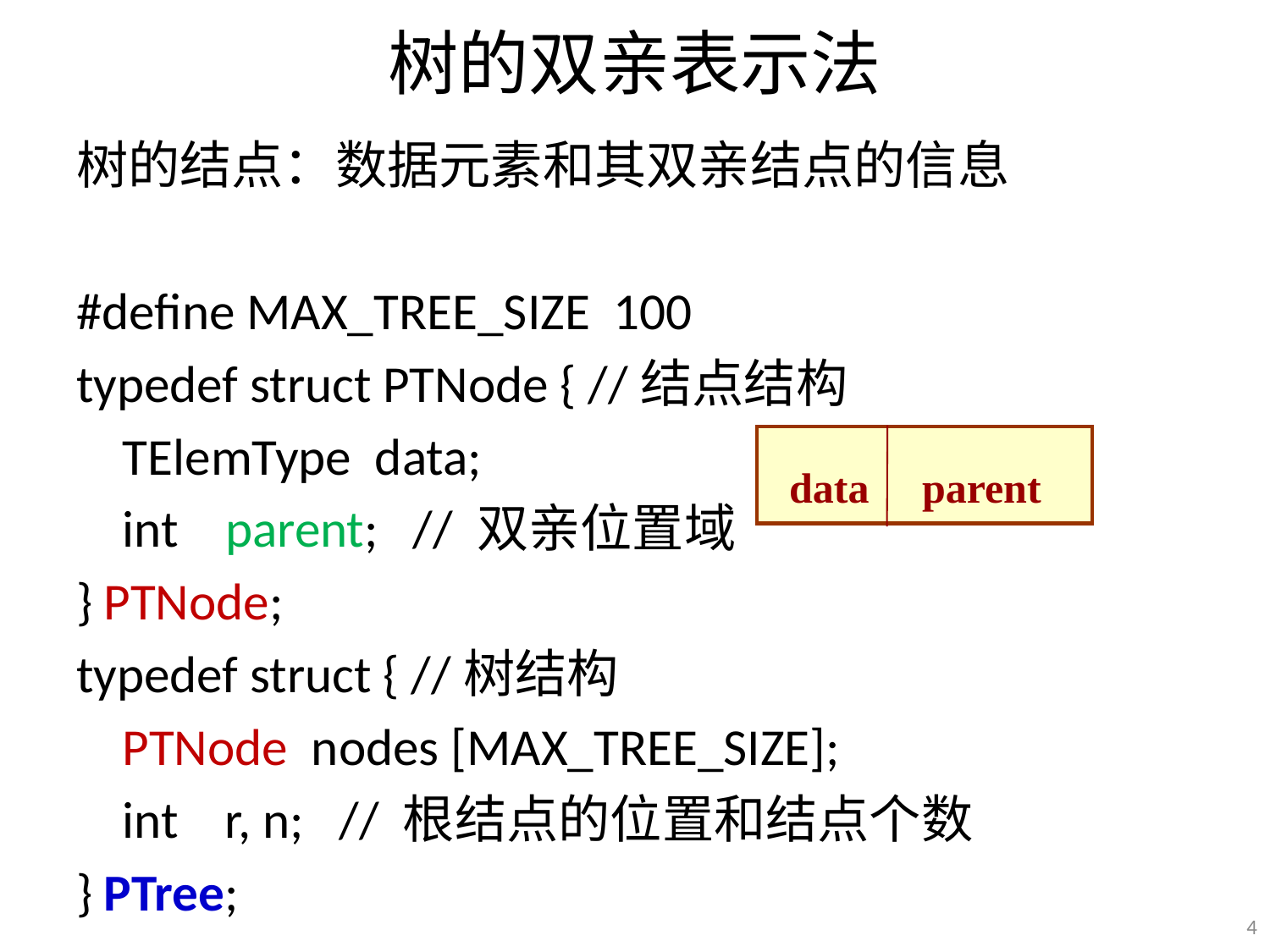

# 树的双亲表示法
树的结点：数据元素和其双亲结点的信息

#define MAX_TREE_SIZE  100
typedef struct PTNode { //结点结构
    TElemType  data;
    int    parent;   // 双亲位置域
} PTNode;
typedef struct { //树结构
    PTNode  nodes [MAX_TREE_SIZE];
    int    r, n;   // 根结点的位置和结点个数
} PTree;

 data     parent

4